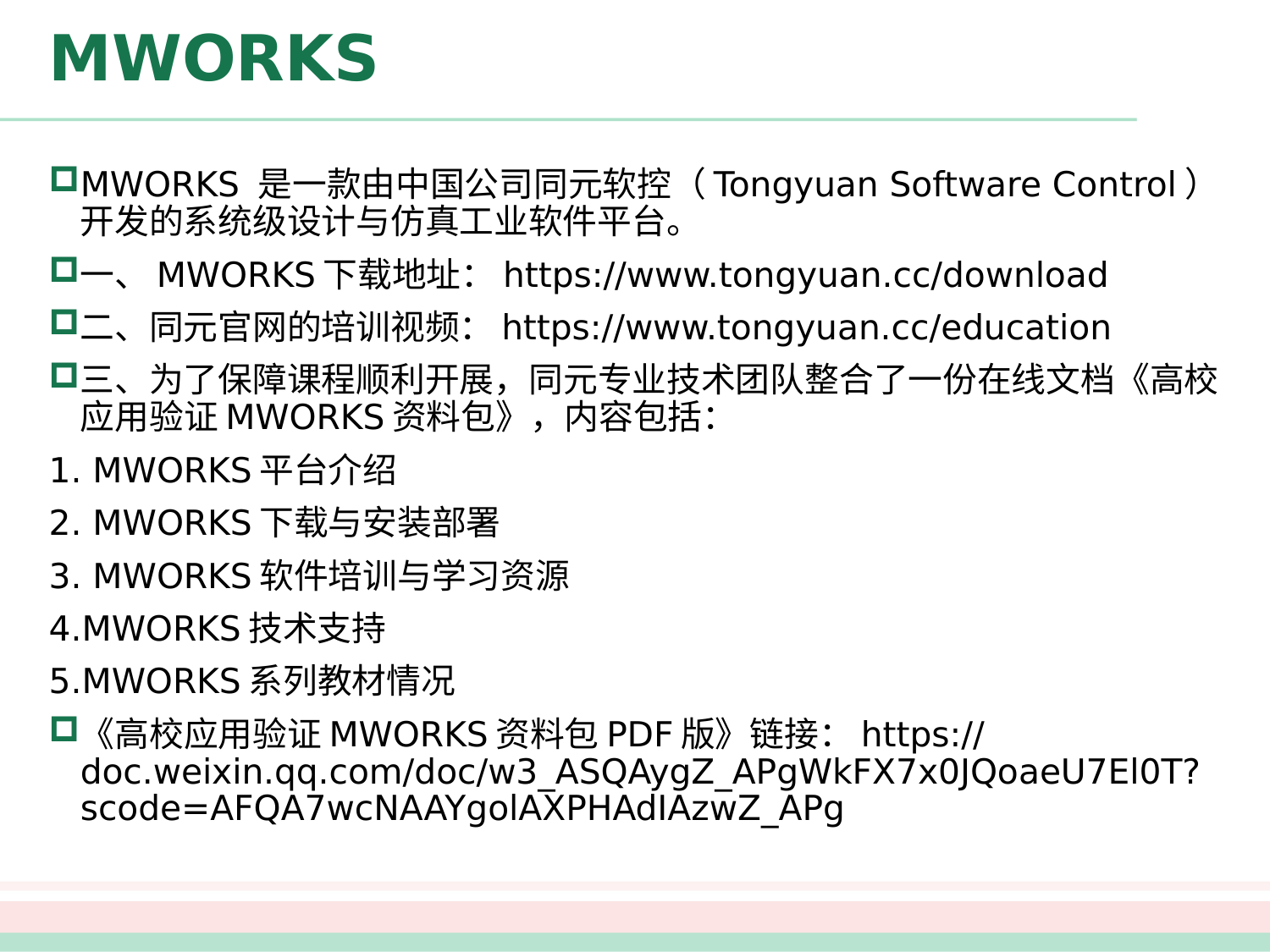

# MWORKS
MWORKS 是一款由中国公司同元软控（Tongyuan Software Control）开发的系统级设计与仿真工业软件平台。
一、MWORKS下载地址：https://www.tongyuan.cc/download
二、同元官网的培训视频：https://www.tongyuan.cc/education
三、为了保障课程顺利开展，同元专业技术团队整合了一份在线文档《高校应用验证MWORKS资料包》，内容包括：
1. MWORKS平台介绍
2. MWORKS下载与安装部署
3. MWORKS软件培训与学习资源
4.MWORKS技术支持
5.MWORKS系列教材情况
《高校应用验证MWORKS资料包PDF版》链接：https://doc.weixin.qq.com/doc/w3_ASQAygZ_APgWkFX7x0JQoaeU7El0T?scode=AFQA7wcNAAYgolAXPHAdIAzwZ_APg